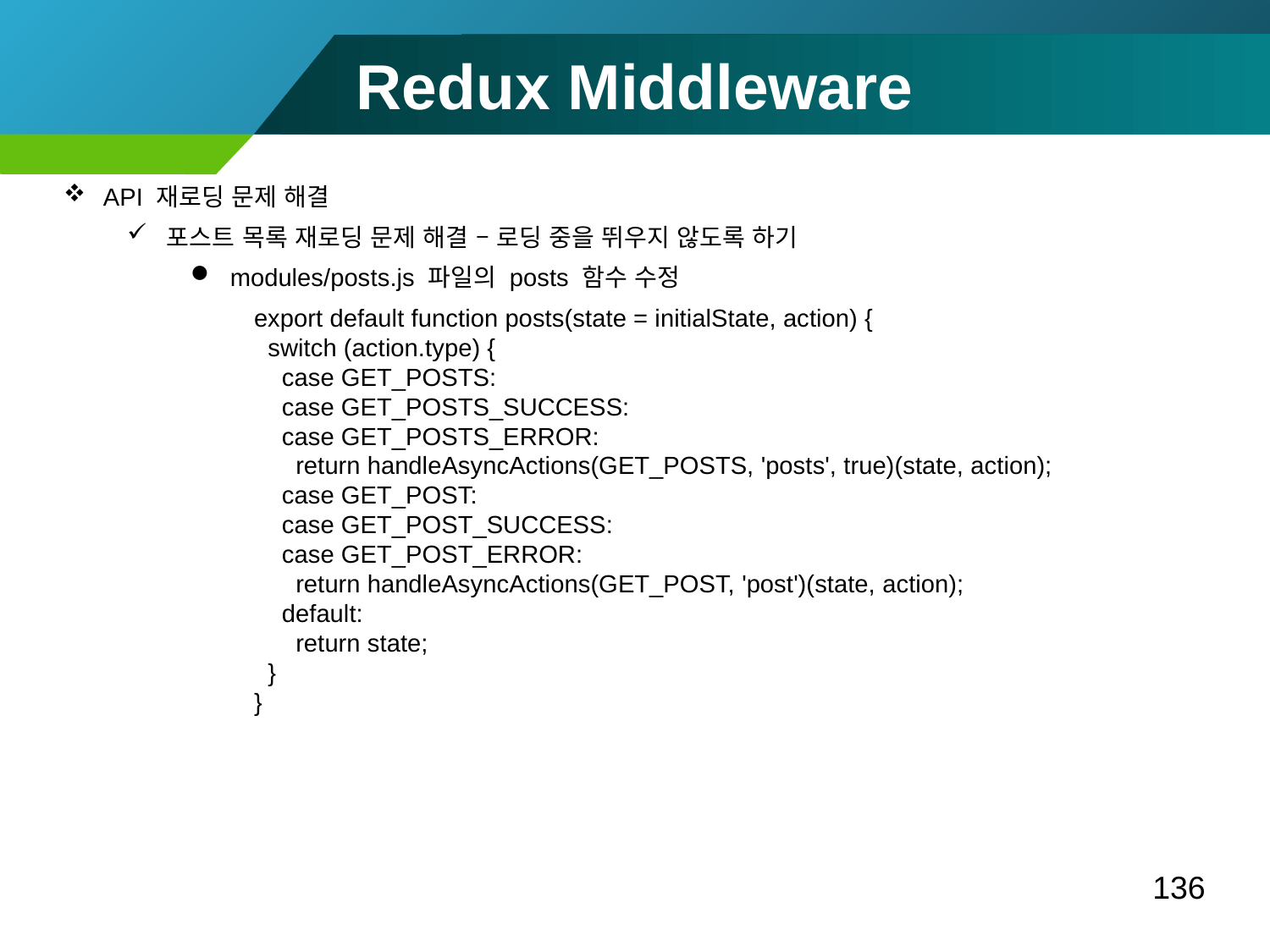

Redux Middleware
API 재로딩 문제 해결
포스트 목록 재로딩 문제 해결 – 로딩 중을 뛰우지 않도록 하기
modules/posts.js 파일의 posts 함수 수정
export default function posts(state = initialState, action) {
  switch (action.type) {
    case GET_POSTS:
    case GET_POSTS_SUCCESS:
    case GET_POSTS_ERROR:
      return handleAsyncActions(GET_POSTS, 'posts', true)(state, action);
    case GET_POST:
    case GET_POST_SUCCESS:
    case GET_POST_ERROR:
      return handleAsyncActions(GET_POST, 'post')(state, action);
    default:
      return state;
  }
}
136